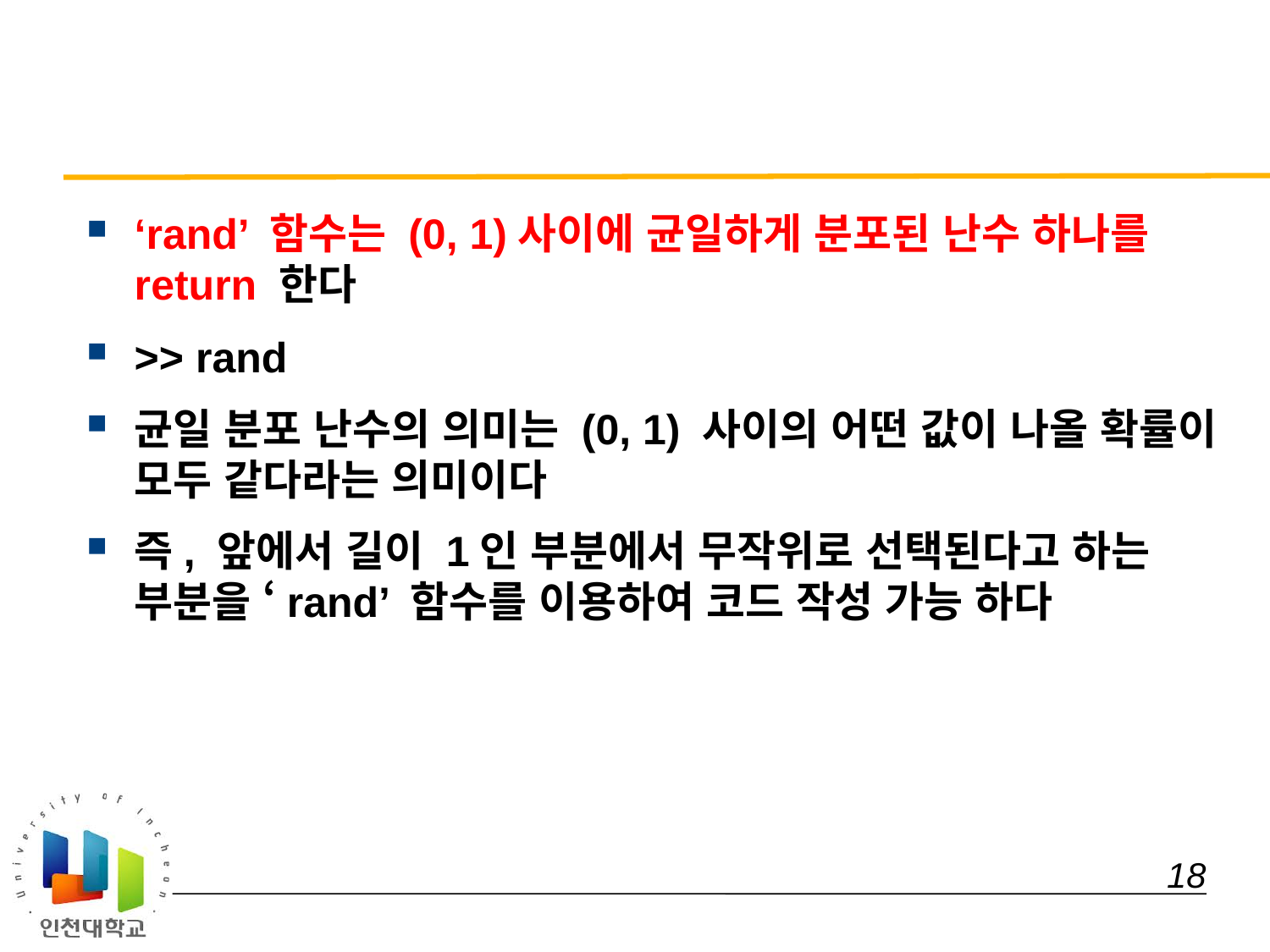

#
‘rand’ 함수는 (0, 1)사이에 균일하게 분포된 난수 하나를 return 한다
>> rand
균일 분포 난수의 의미는 (0, 1) 사이의 어떤 값이 나올 확률이 모두 같다라는 의미이다
즉, 앞에서 길이 1인 부분에서 무작위로 선택된다고 하는 부분을 ‘rand’ 함수를 이용하여 코드 작성 가능 하다
 18